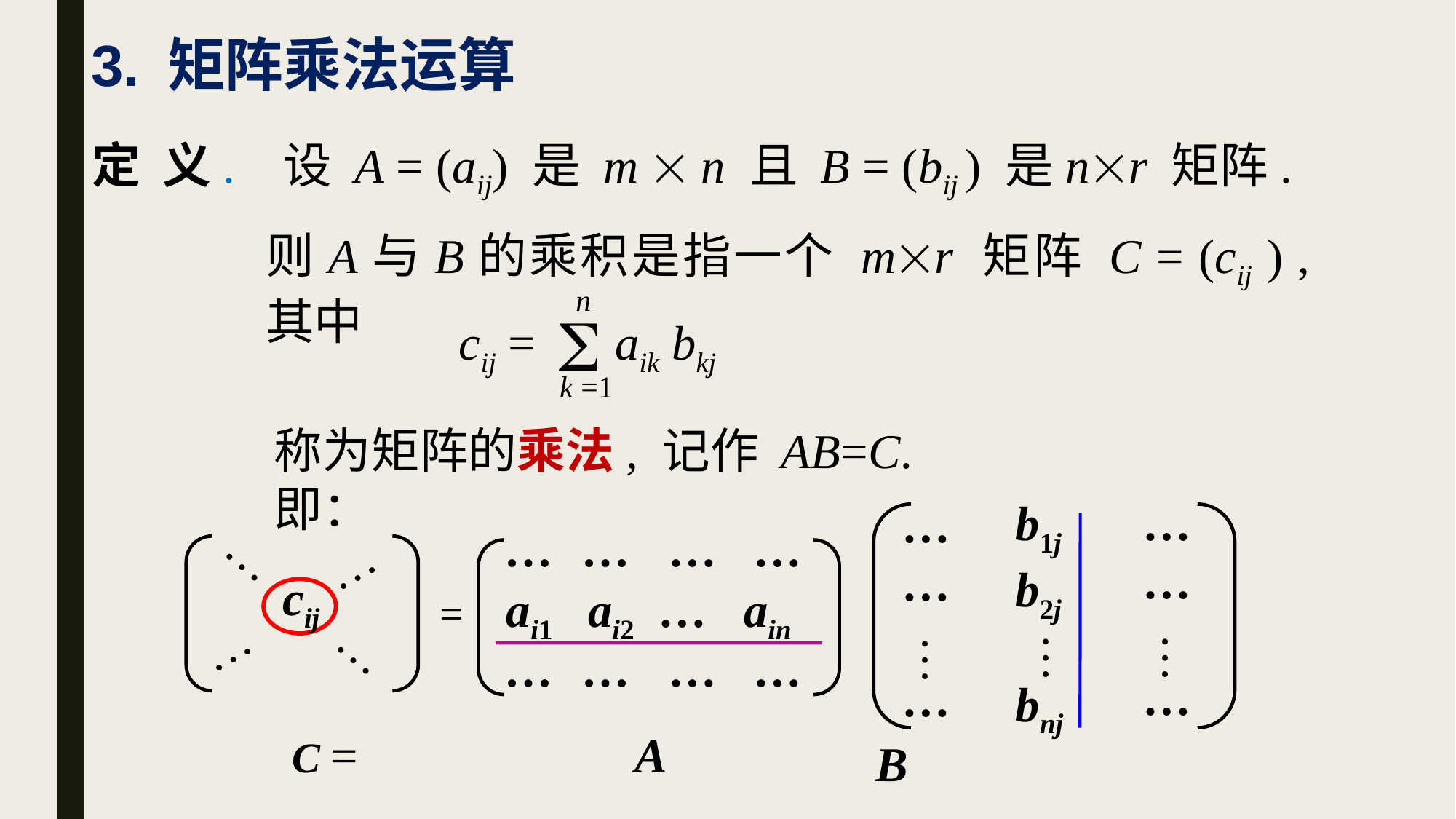

# 3. 矩阵乘法运算
定  义.   设 A = (aij) 是 m × n 且 B = (bij ) 是n×r 矩阵.
则A与B的乘积是指一个 m×r 矩阵 C = (cij ) , 其中
n
Σ
cij =
aik bkj
k =1
称为矩阵的乘法, 记作 AB=C.      即：
b1j
b2j
…
…

…
…
…

…

…    …   …   …
…
…

cij
ai1     ai2  …   ain

 =
…
…
…
…
…
…    …   …   …
bnj
C =
A
B